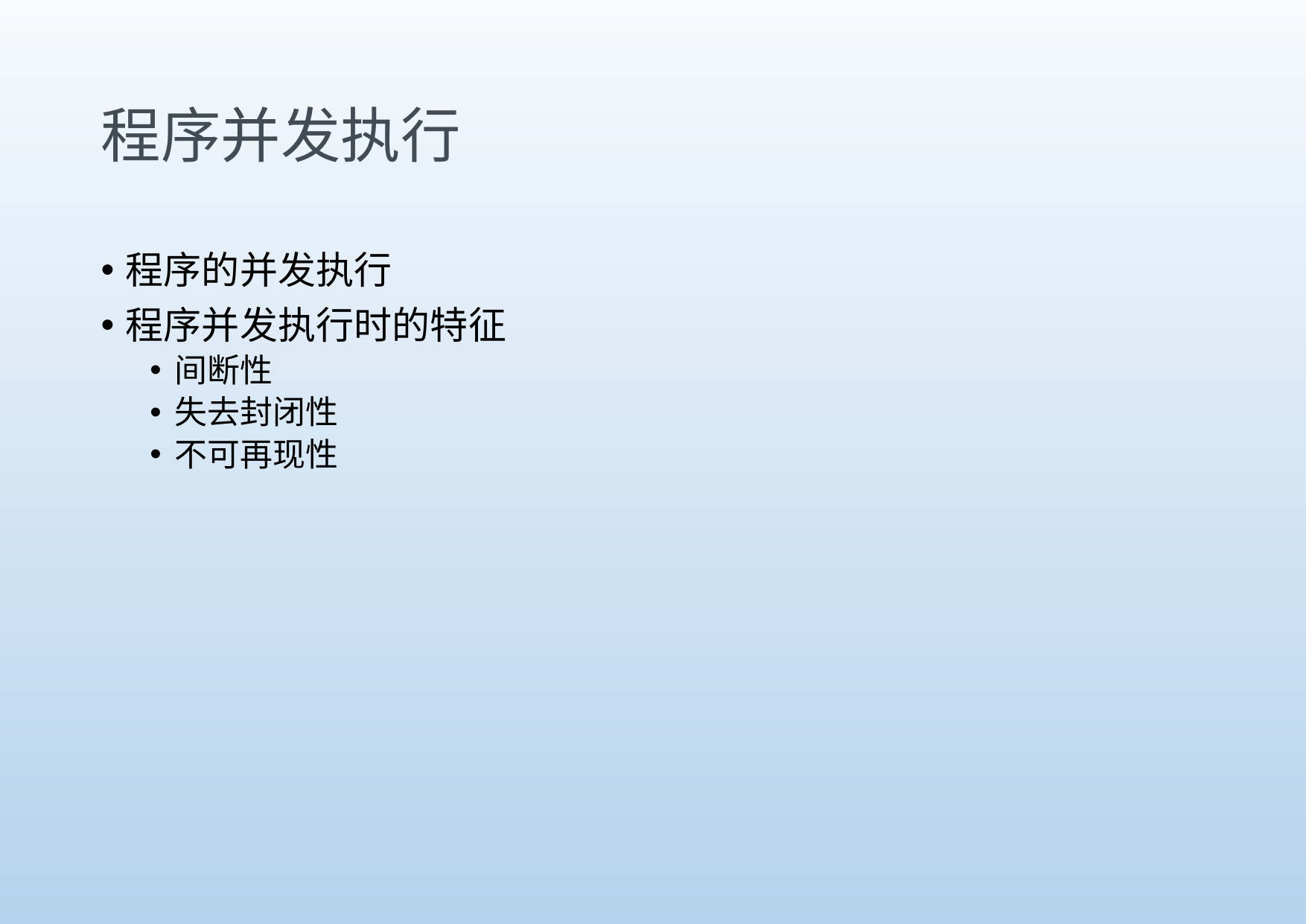

# 程序并发执行
程序的并发执行
程序并发执行时的特征
间断性
失去封闭性
不可再现性

3